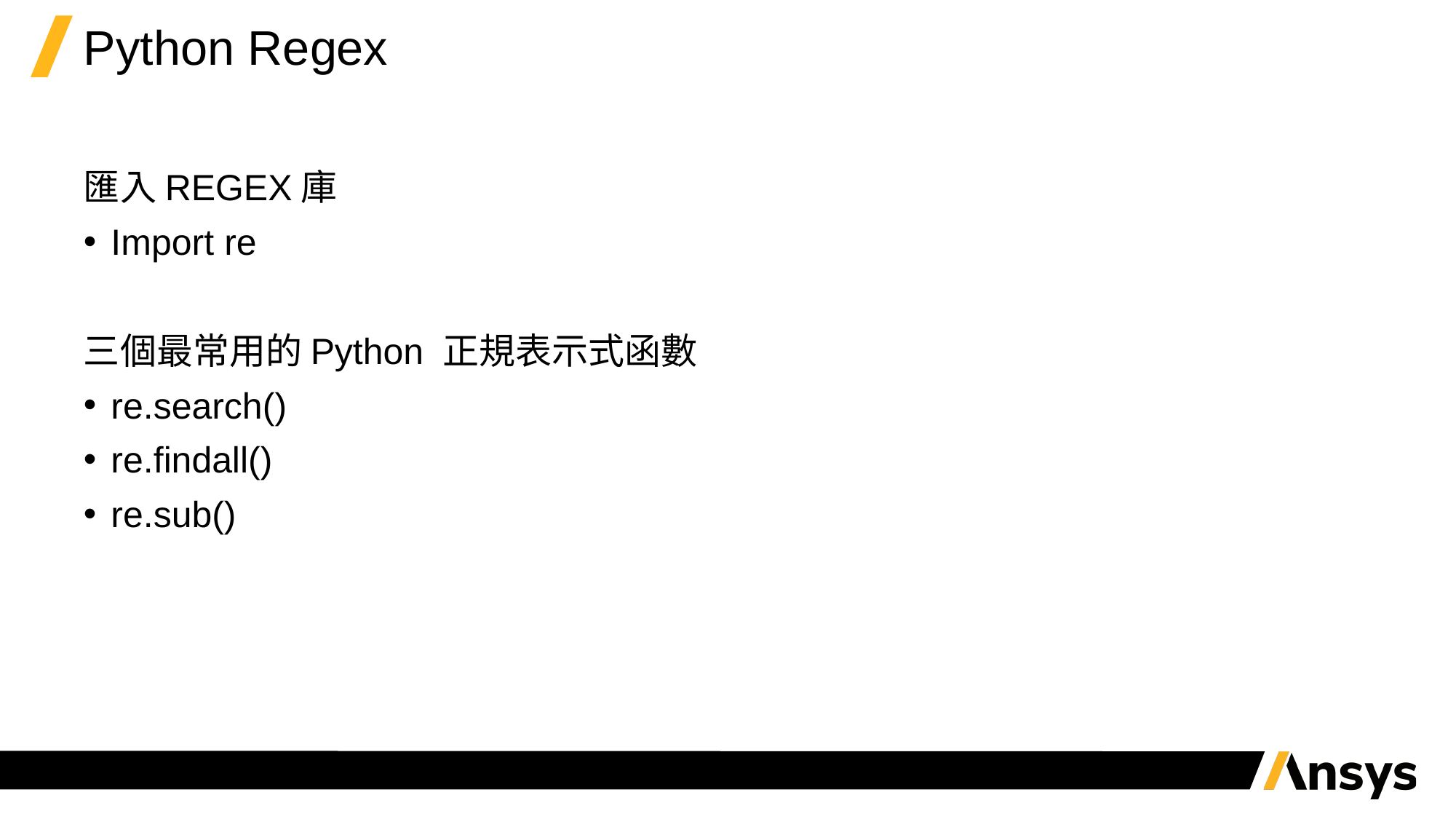

# Python Regex
匯入REGEX庫
Import re

三個最常用的Python 正規表示式函數
re.search()
re.findall()
re.sub()